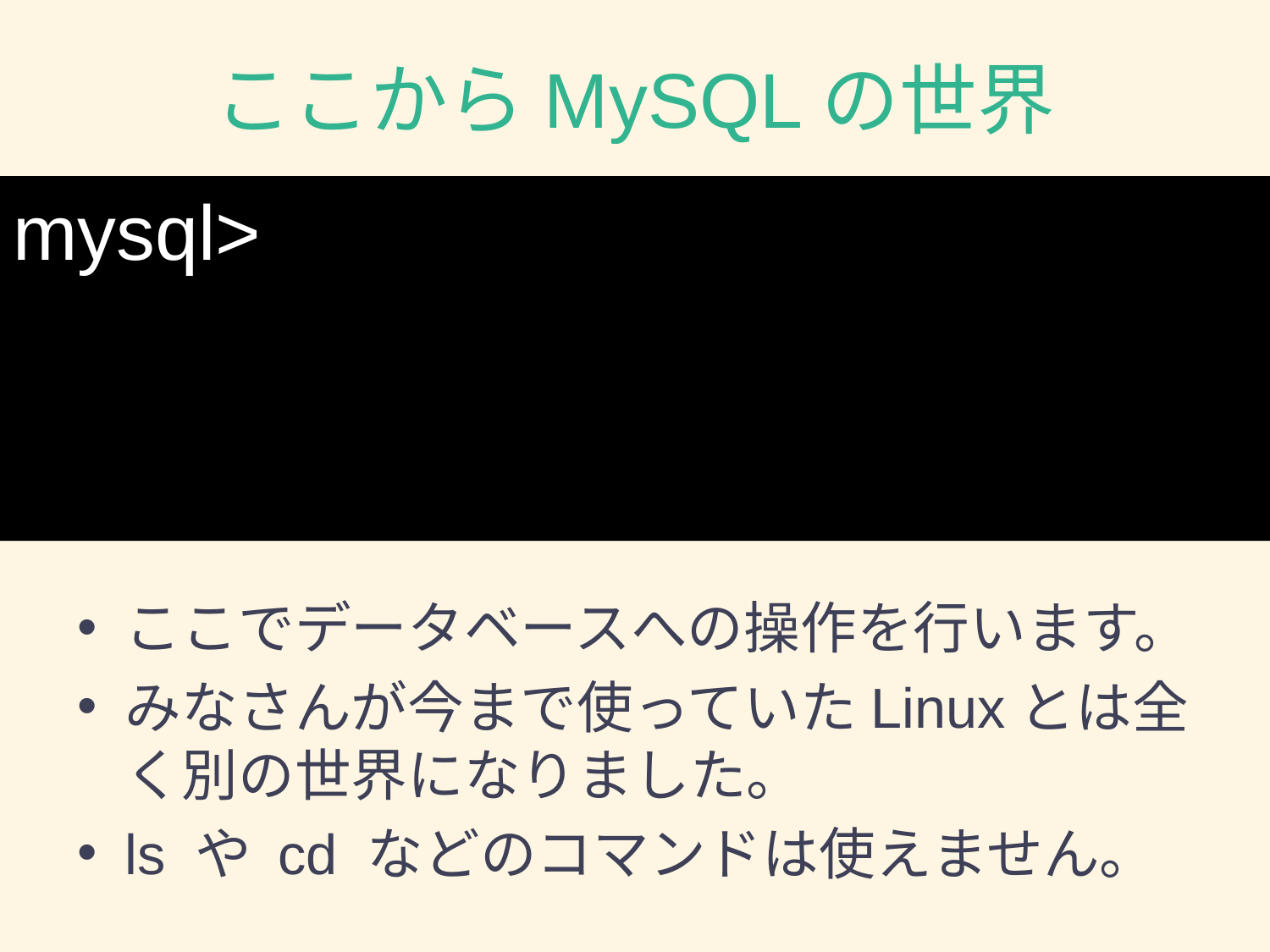

# ここからMySQLの世界
mysql>
ここでデータベースへの操作を行います。
みなさんが今まで使っていたLinuxとは全く別の世界になりました。
ls や cd などのコマンドは使えません。